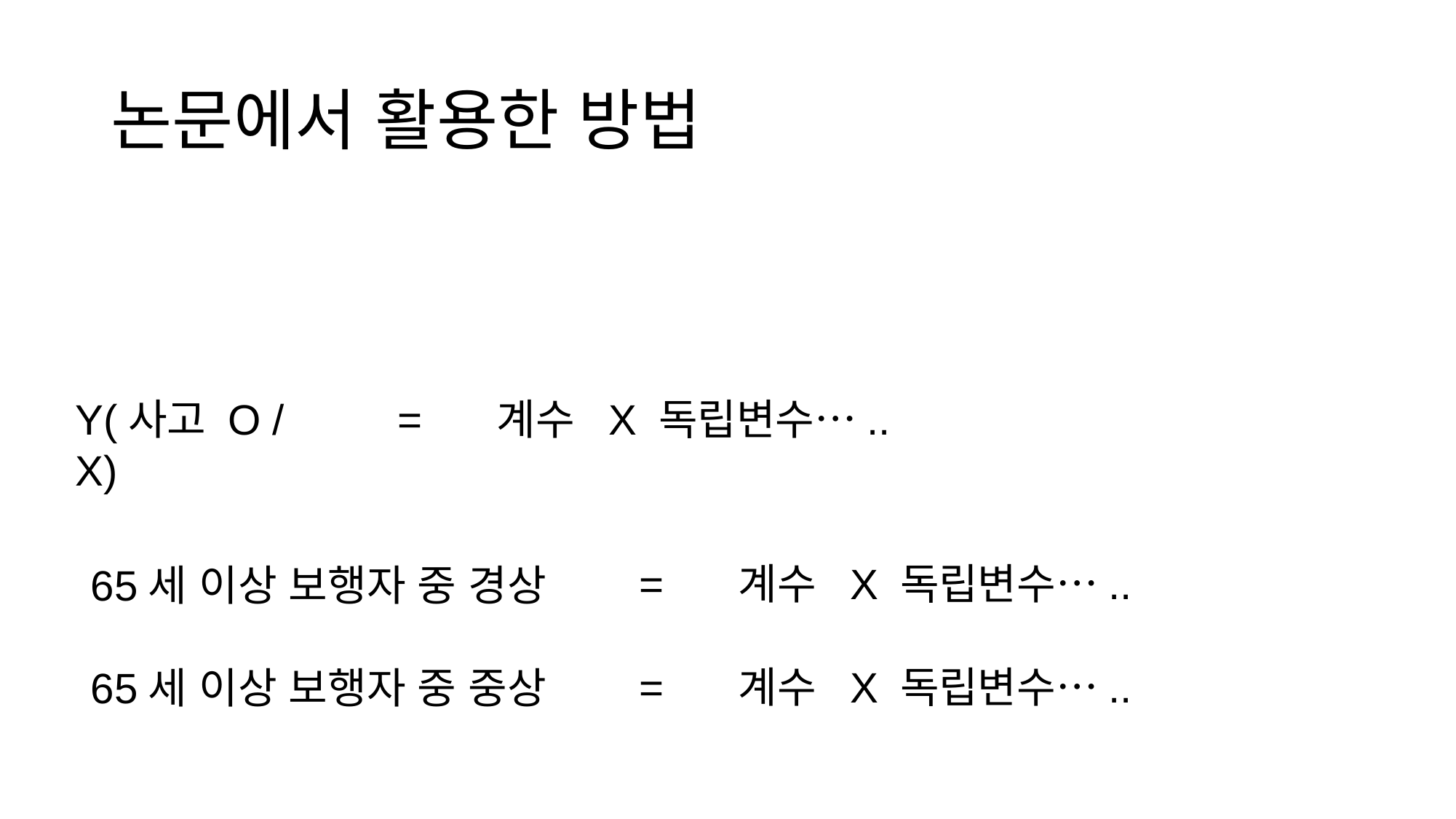

# 논문에서 활용한 방법
Y(사고 O / X)
=
계수  X 독립변수…..
=
계수  X 독립변수…..
65세 이상 보행자 중 경상
=
계수  X 독립변수…..
65세 이상 보행자 중 중상